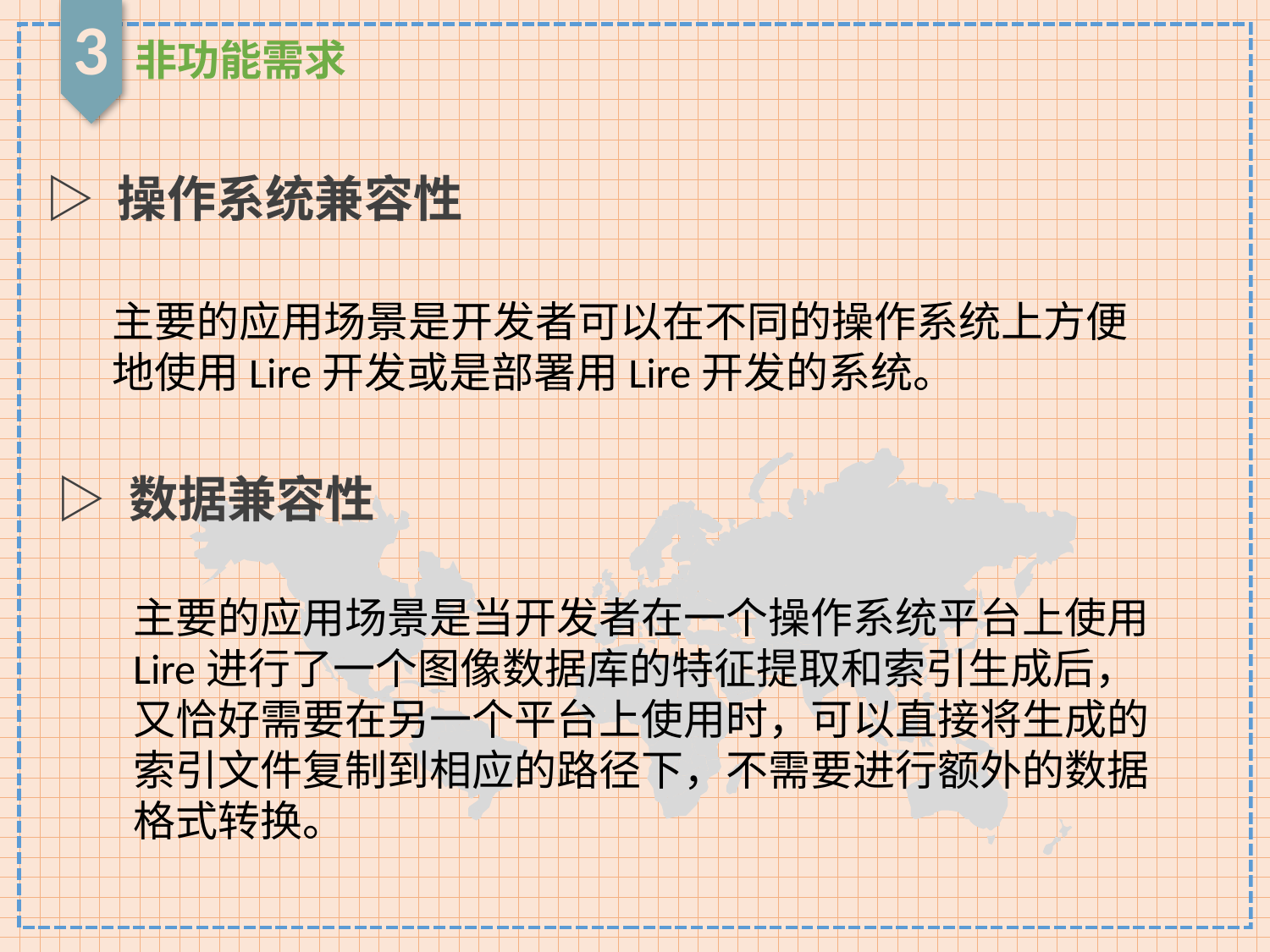

3
非功能需求
▷ 操作系统兼容性
主要的应用场景是开发者可以在不同的操作系统上方便地使用Lire开发或是部署用Lire开发的系统。

▷ 数据兼容性
主要的应用场景是当开发者在一个操作系统平台上使用Lire进行了一个图像数据库的特征提取和索引生成后，又恰好需要在另一个平台上使用时，可以直接将生成的索引文件复制到相应的路径下，不需要进行额外的数据格式转换。